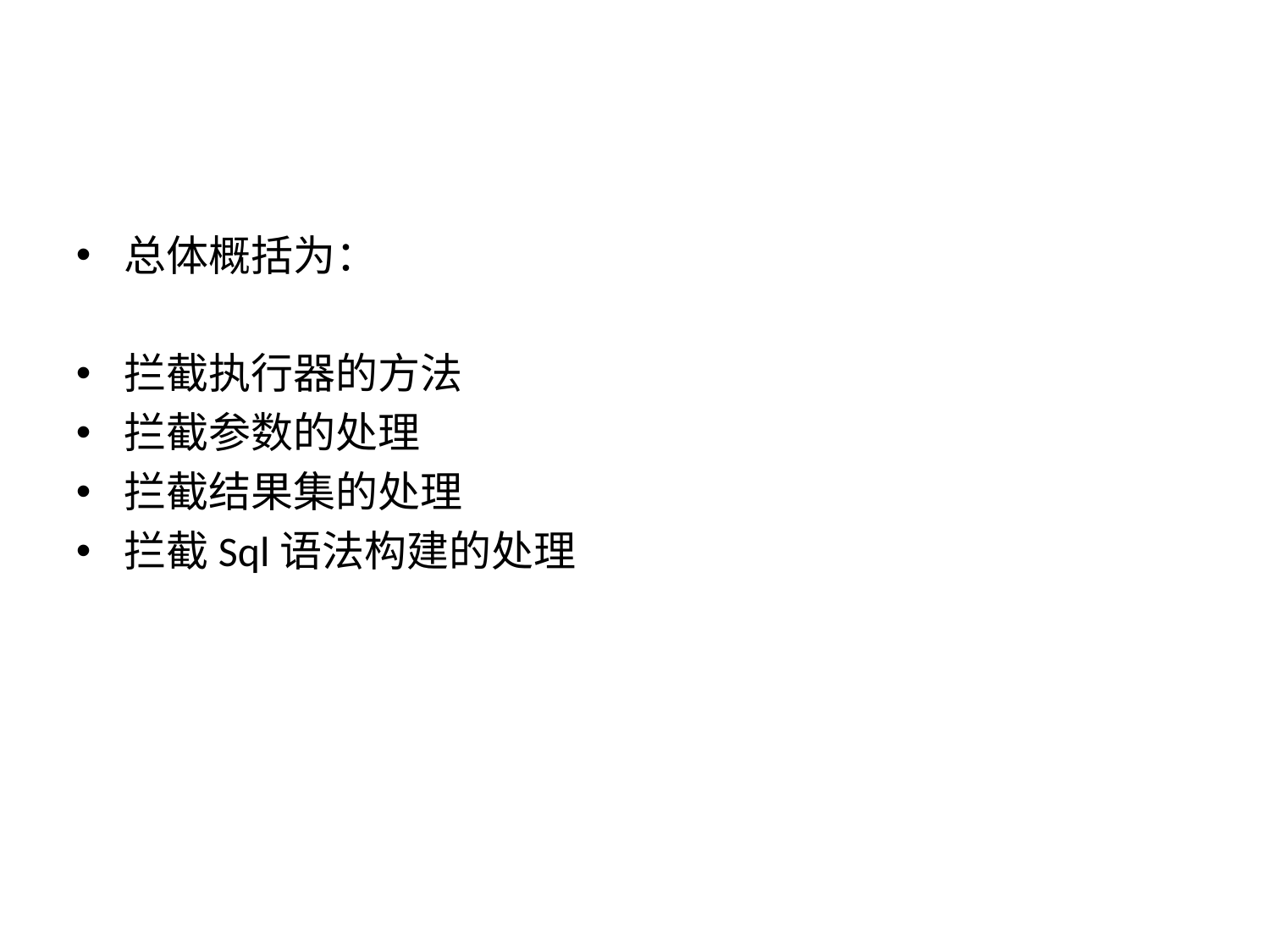

总体概括为：

拦截执行器的方法
拦截参数的处理
拦截结果集的处理
拦截Sql语法构建的处理